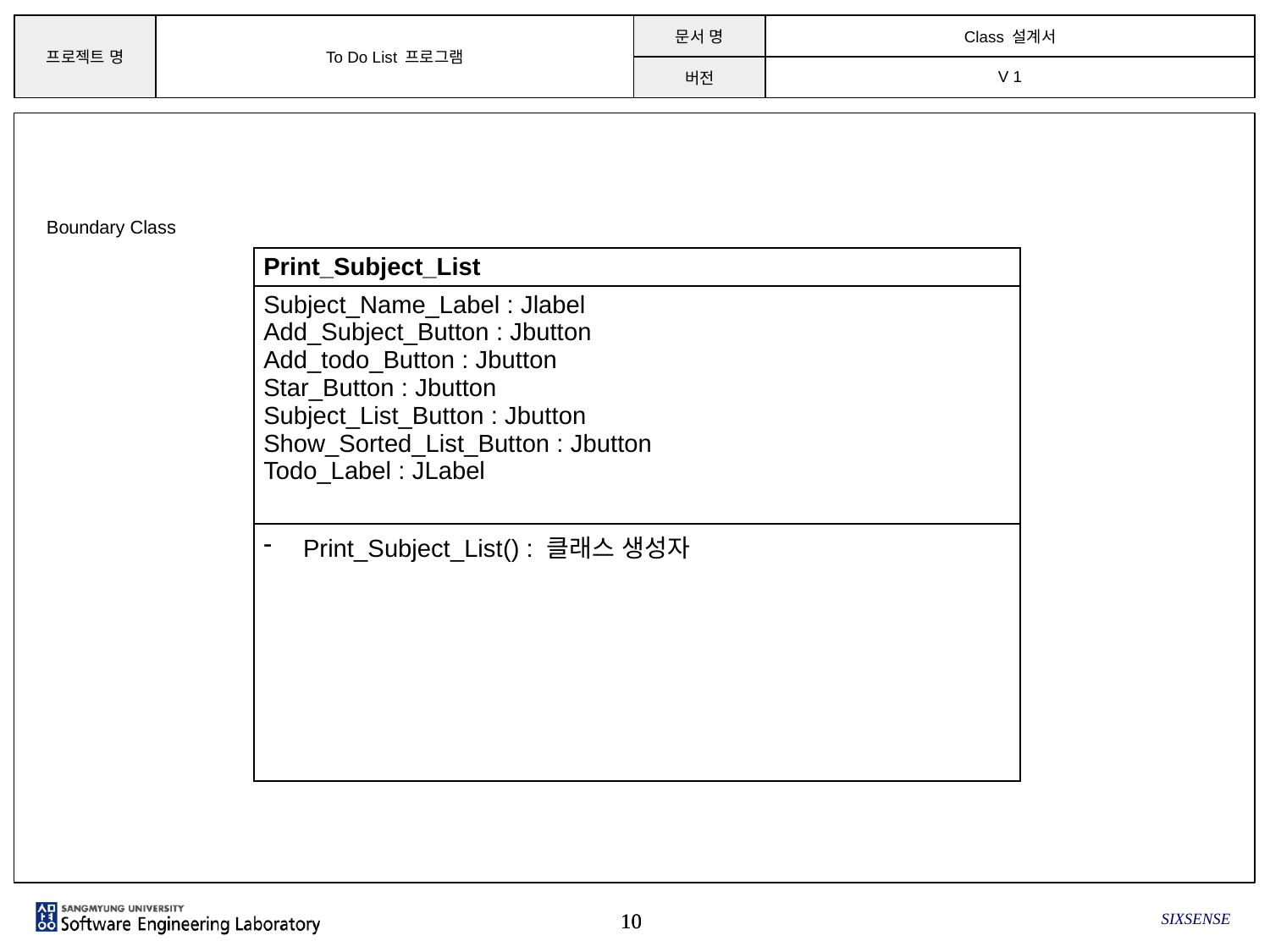

Boundary Class
| Print\_Subject\_List |
| --- |
| Subject\_Name\_Label : Jlabel Add\_Subject\_Button : Jbutton Add\_todo\_Button : Jbutton Star\_Button : Jbutton Subject\_List\_Button : Jbutton Show\_Sorted\_List\_Button : Jbutton Todo\_Label : JLabel |
| Print\_Subject\_List() : 클래스 생성자 |
SIXSENSE